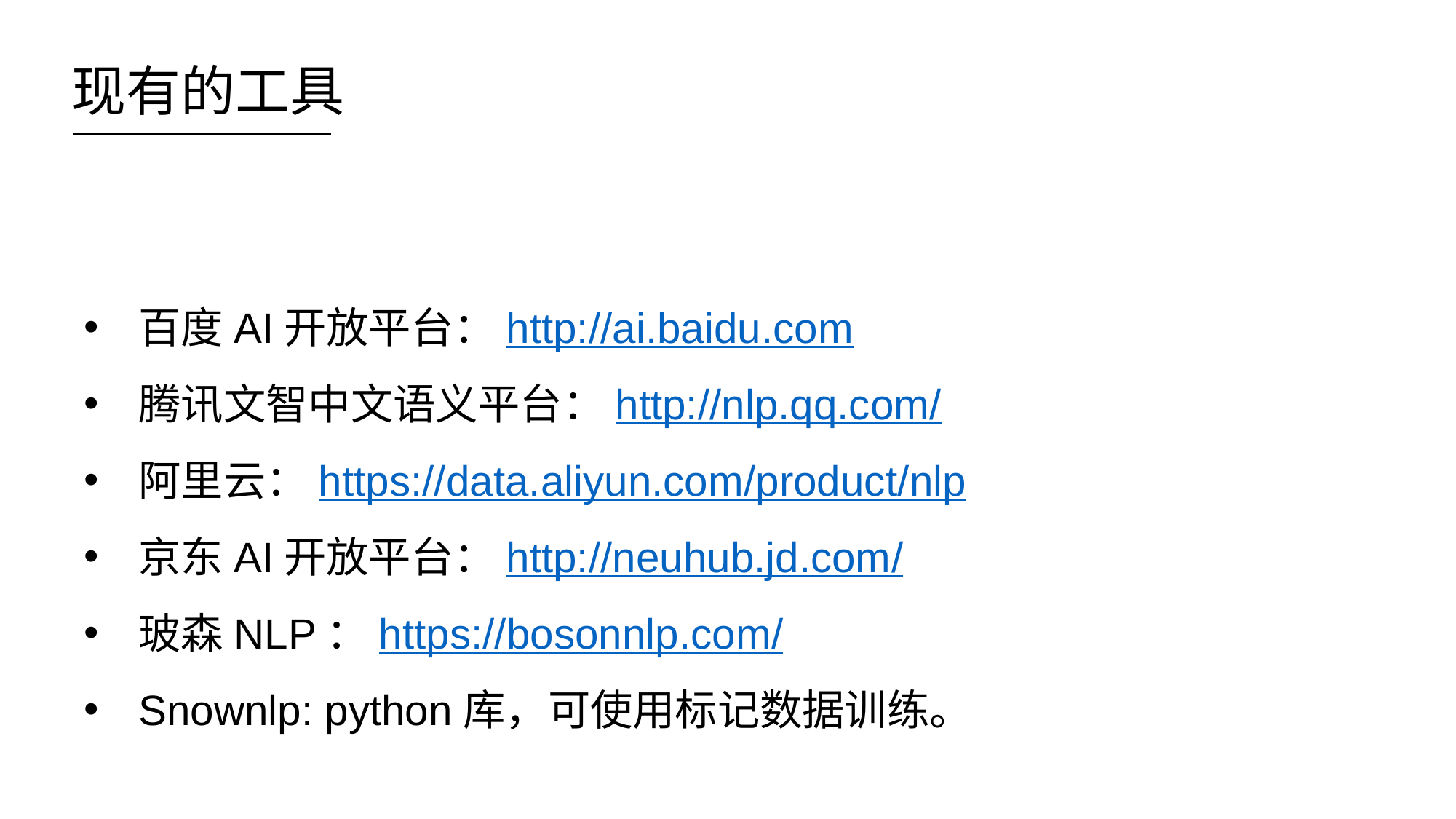

现有的工具
百度AI开放平台：http://ai.baidu.com
腾讯文智中文语义平台：http://nlp.qq.com/
阿里云：https://data.aliyun.com/product/nlp
京东AI开放平台：http://neuhub.jd.com/
玻森NLP：https://bosonnlp.com/
Snownlp: python库，可使用标记数据训练。